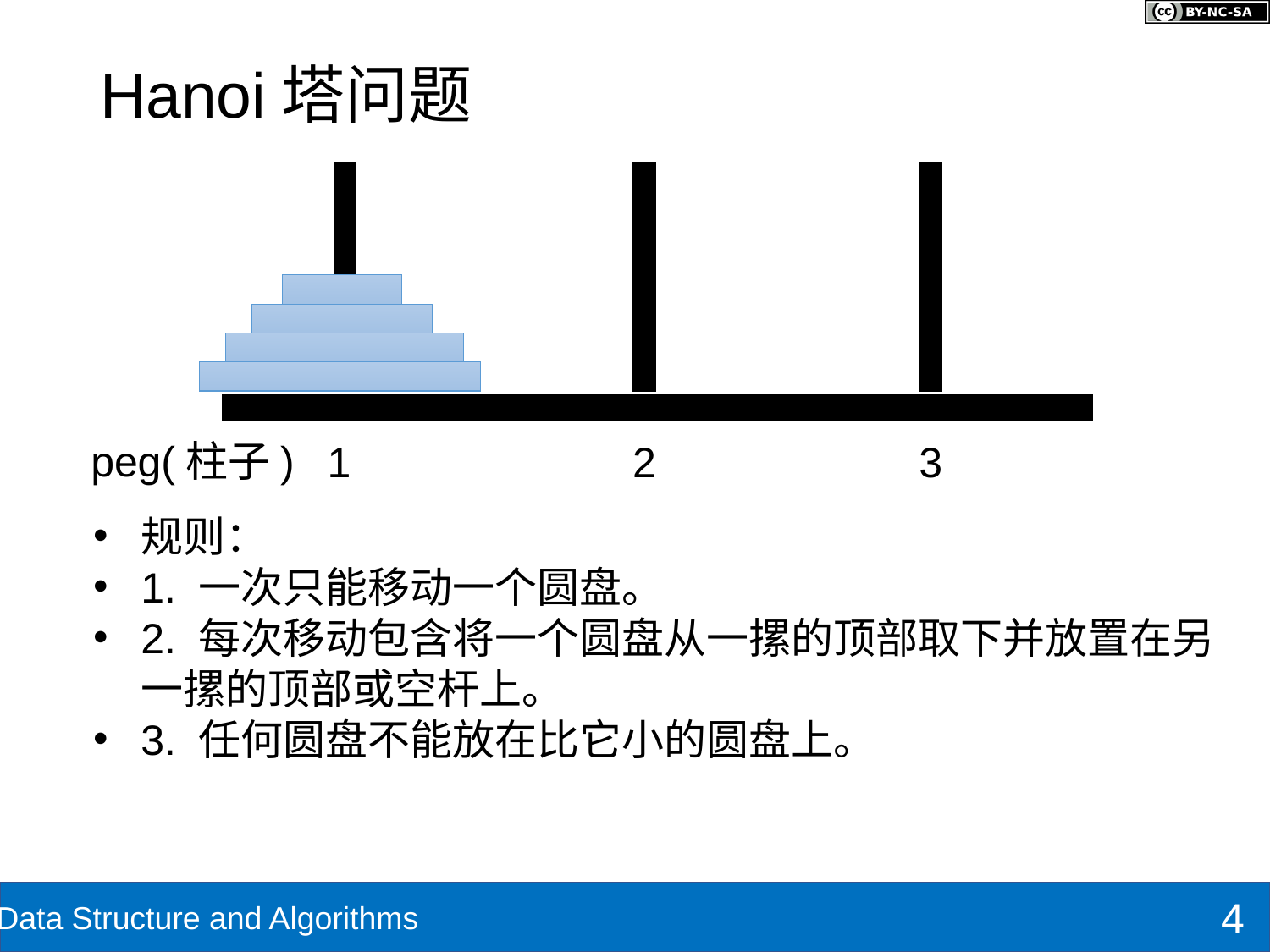

# Hanoi塔问题

peg(柱子)
2
3
1

规则：
1. 一次只能移动一个圆盘。
2. 每次移动包含将一个圆盘从一摞的顶部取下并放置在另一摞的顶部或空杆上。
3. 任何圆盘不能放在比它小的圆盘上。
4